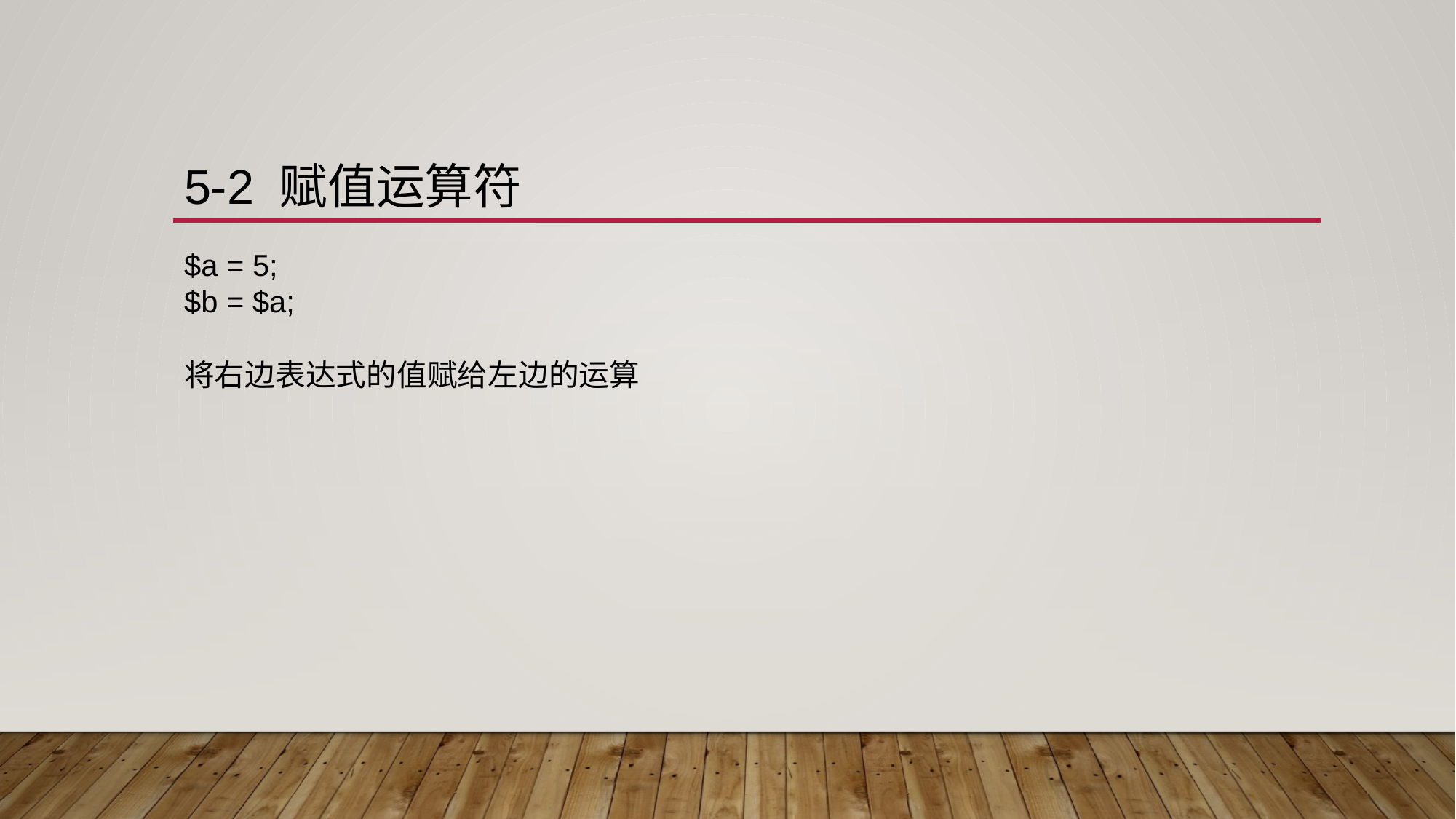

# 5-2 赋值运算符
$a = 5;
$b = $a;

将右边表达式的值赋给左边的运算